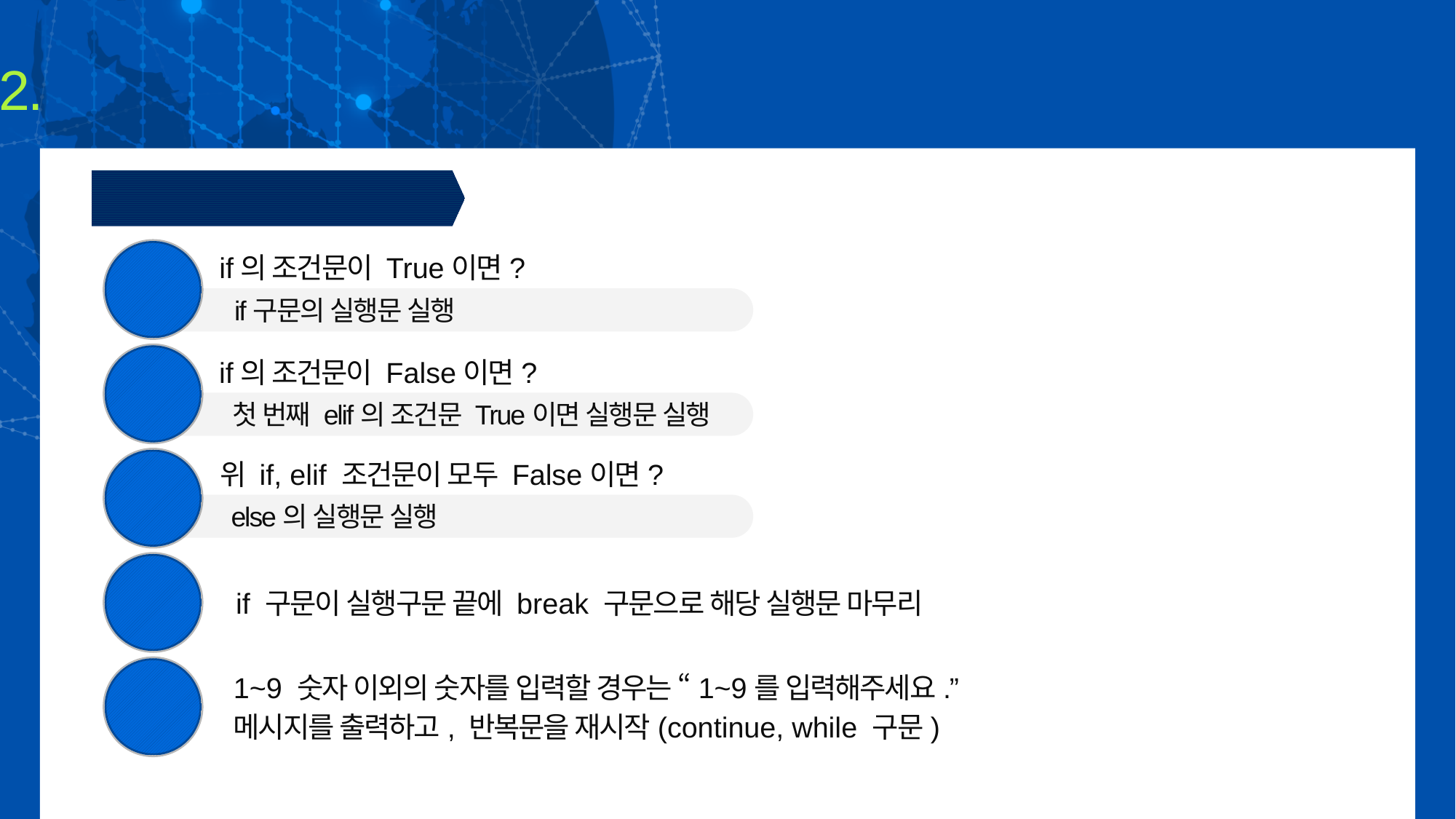

2. 메뉴 선택(자판기) 코드 문법 설명

if~elif~else 구문

01
if의 조건문이 True이면?

if구문의 실행문 실행
if의 조건문이 False이면?

첫 번째 elif의 조건문 True이면 실행문 실행
위 if, elif 조건문이 모두 False이면?

else의 실행문 실행
if 구문이 실행구문 끝에 break 구문으로 해당 실행문 마무리
1~9 숫자 이외의 숫자를 입력할 경우는 “1~9를 입력해주세요.”
메시지를 출력하고, 반복문을 재시작(continue, while 구문)

02

03

04

05